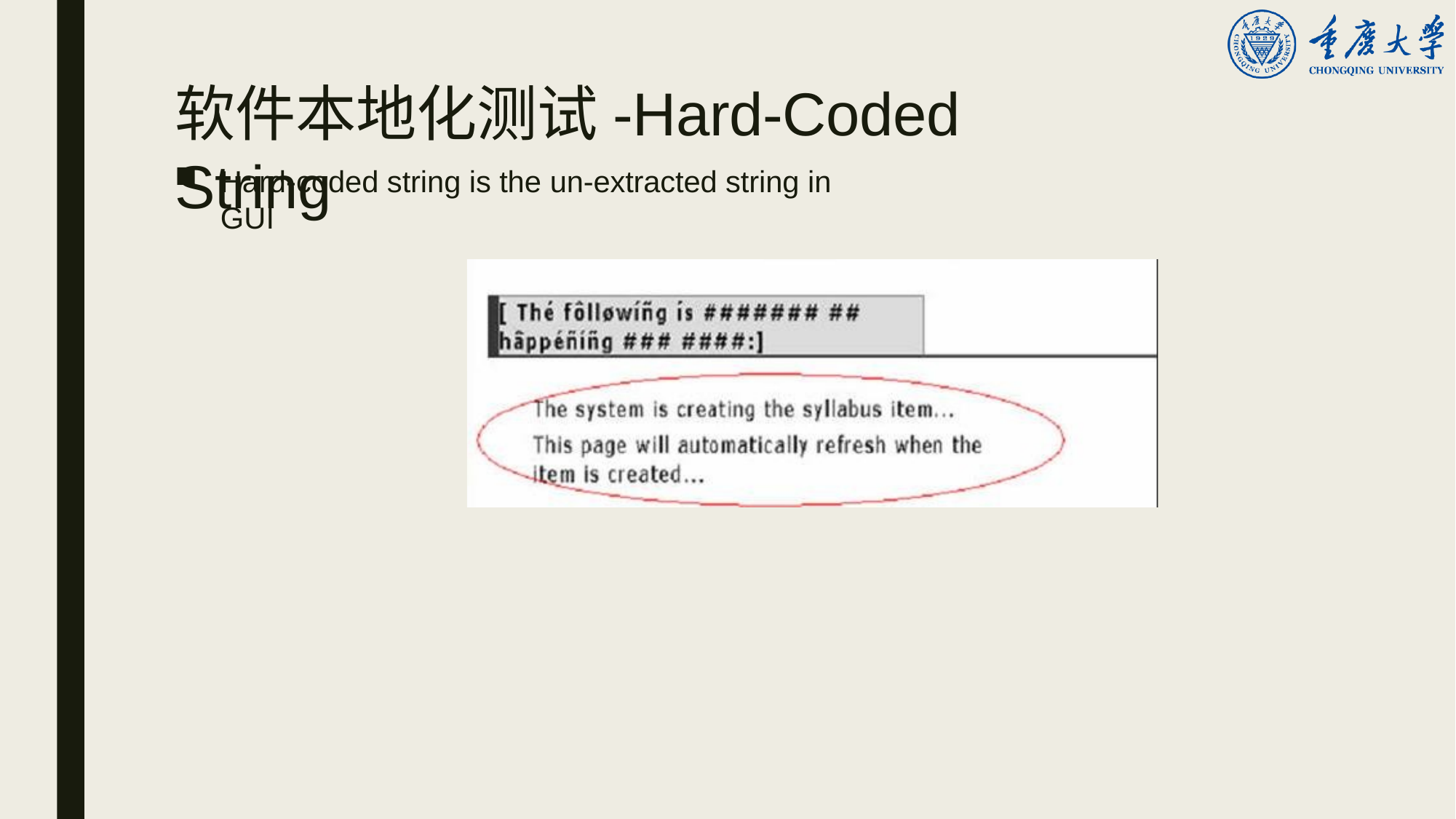

# 软件本地化测试-Hard-Coded String
Hard-coded string is the un-extracted string in GUI